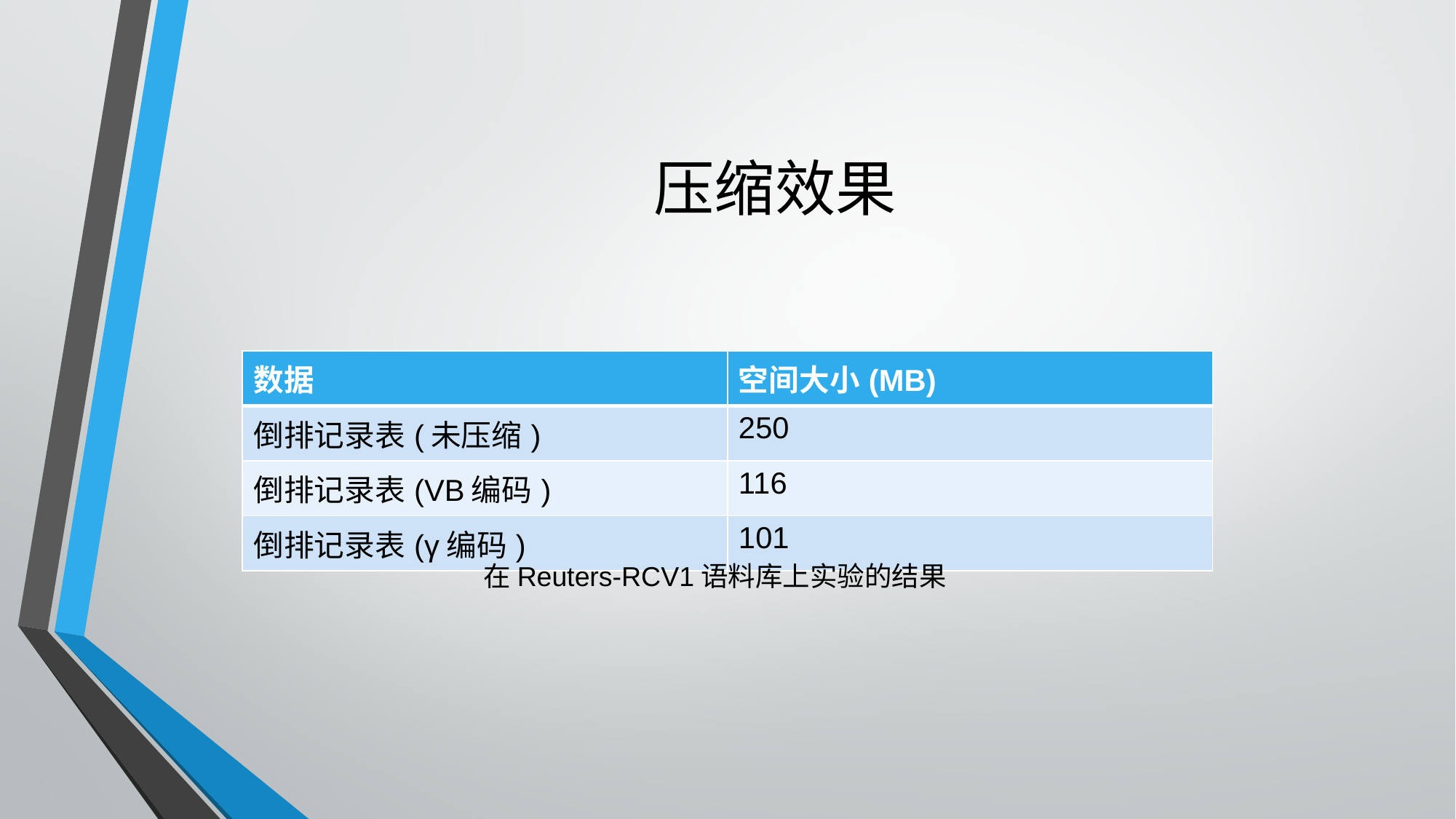

# 压缩效果

| 数据 | 空间大小(MB) |
| --- | --- |
| 倒排记录表(未压缩) | 250 |
| 倒排记录表(VB编码) | 116 |
| 倒排记录表(γ编码) | 101 |
在Reuters-RCV1语料库上实验的结果